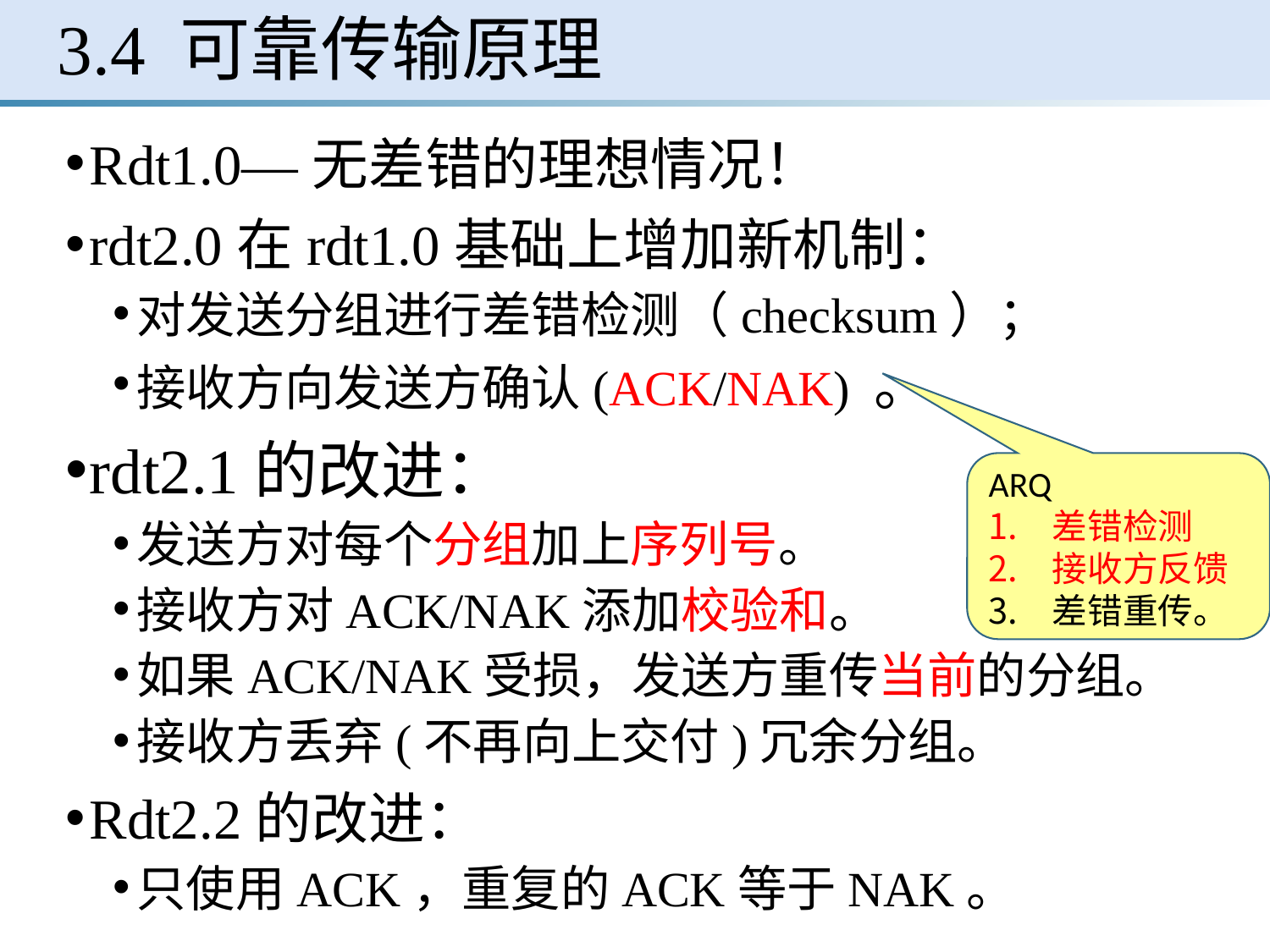

# 3.4 可靠传输原理
Rdt1.0—无差错的理想情况！
rdt2.0在rdt1.0基础上增加新机制：
对发送分组进行差错检测（checksum）；
接收方向发送方确认(ACK/NAK) 。
rdt2.1的改进：
发送方对每个分组加上序列号。
接收方对ACK/NAK添加校验和。
如果ACK/NAK受损，发送方重传当前的分组。
接收方丢弃(不再向上交付)冗余分组。
Rdt2.2的改进：
只使用ACK，重复的ACK等于NAK。

ARQ
差错检测
接收方反馈
差错重传。